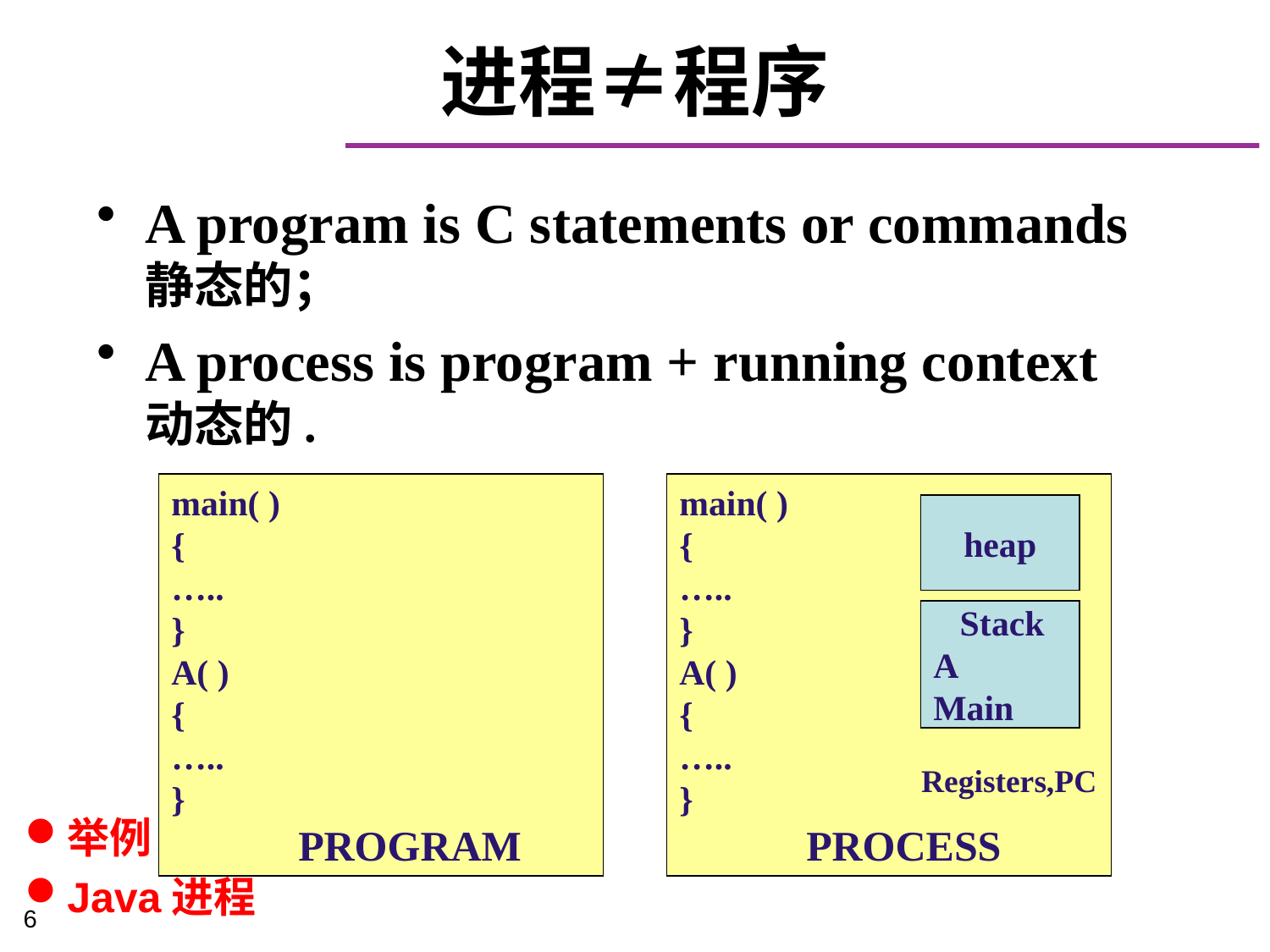

# 进程≠程序
A program is C statements or commands
静态的；
A process is program + running context
动态的.
main( )
{
…..
}
A( )
{
…..
}
	PROGRAM
main( )
{
…..
}
A( )
{
…..
}
	PROCESS
heap
   Stack
A
Main
Registers,PC
举例
Java进程
6